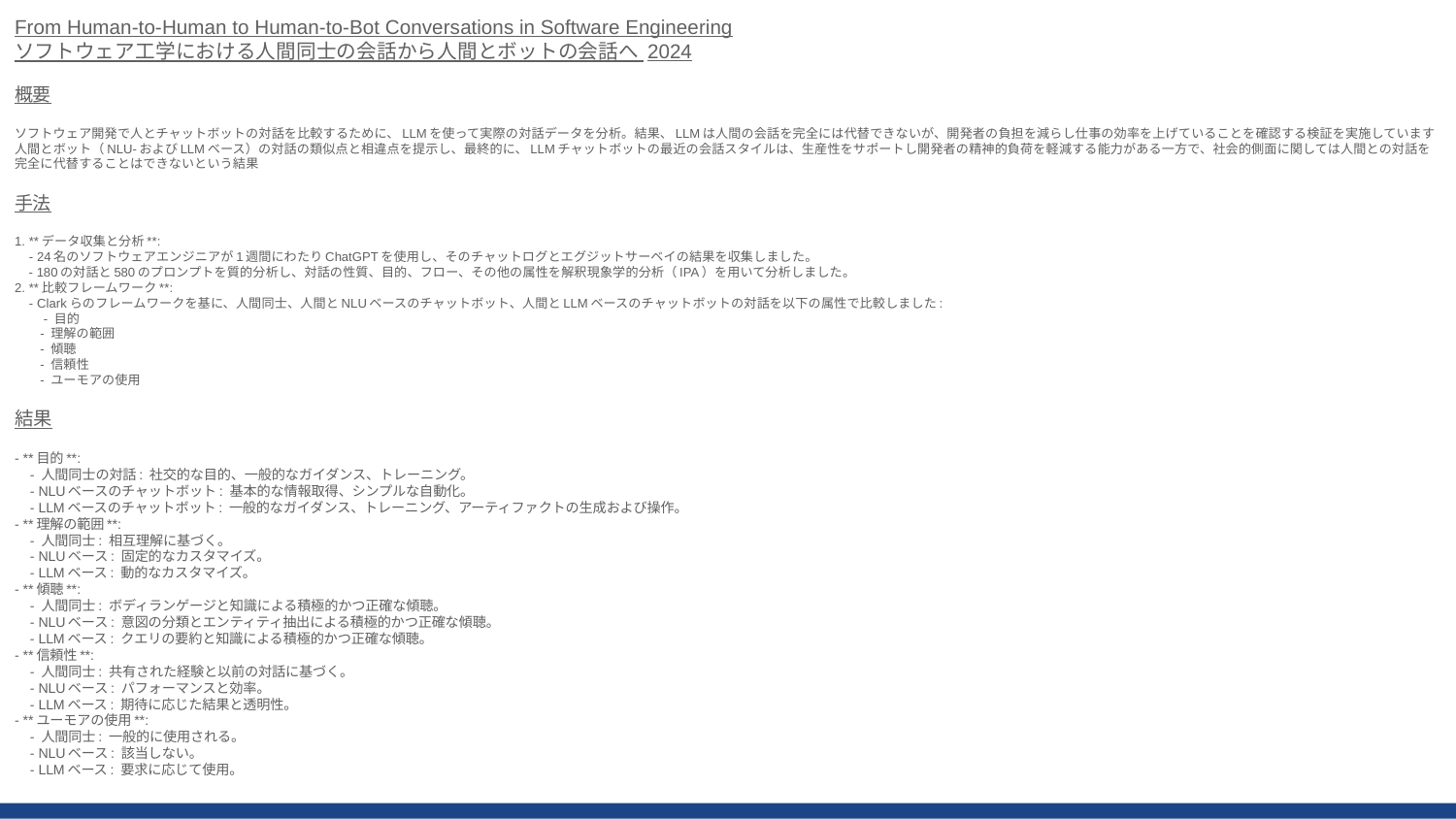

From Human-to-Human to Human-to-Bot Conversations in Software Engineering
ソフトウェア工学における人間同士の会話から人間とボットの会話へ 2024
概要
ソフトウェア開発で人とチャットボットの対話を比較するために、LLMを使って実際の対話データを分析。結果、LLMは人間の会話を完全には代替できないが、開発者の負担を減らし仕事の効率を上げていることを確認する検証を実施しています
人間とボット（NLU-およびLLMベース）の対話の類似点と相違点を提示し、最終的に、LLMチャットボットの最近の会話スタイルは、生産性をサポートし開発者の精神的負荷を軽減する能力がある一方で、社会的側面に関しては人間との対話を完全に代替することはできないという結果
手法
1. **データ収集と分析**:
    - 24名のソフトウェアエンジニアが1週間にわたりChatGPTを使用し、そのチャットログとエグジットサーベイの結果を収集しました。
    - 180の対話と580のプロンプトを質的分析し、対話の性質、目的、フロー、その他の属性を解釈現象学的分析（IPA）を用いて分析しました。
2. **比較フレームワーク**:
    - Clarkらのフレームワークを基に、人間同士、人間とNLUベースのチャットボット、人間とLLMベースのチャットボットの対話を以下の属性で比較しました:
        - 目的
        - 理解の範囲
        - 傾聴
        - 信頼性
        - ユーモアの使用
結果
- **目的**:
    - 人間同士の対話: 社交的な目的、一般的なガイダンス、トレーニング。
    - NLUベースのチャットボット: 基本的な情報取得、シンプルな自動化。
    - LLMベースのチャットボット: 一般的なガイダンス、トレーニング、アーティファクトの生成および操作。
- **理解の範囲**:
    - 人間同士: 相互理解に基づく。
    - NLUベース: 固定的なカスタマイズ。
    - LLMベース: 動的なカスタマイズ。
- **傾聴**:
    - 人間同士: ボディランゲージと知識による積極的かつ正確な傾聴。
    - NLUベース: 意図の分類とエンティティ抽出による積極的かつ正確な傾聴。
    - LLMベース: クエリの要約と知識による積極的かつ正確な傾聴。
- **信頼性**:
    - 人間同士: 共有された経験と以前の対話に基づく。
    - NLUベース: パフォーマンスと効率。
    - LLMベース: 期待に応じた結果と透明性。
- **ユーモアの使用**:
    - 人間同士: 一般的に使用される。
    - NLUベース: 該当しない。
    - LLMベース: 要求に応じて使用。